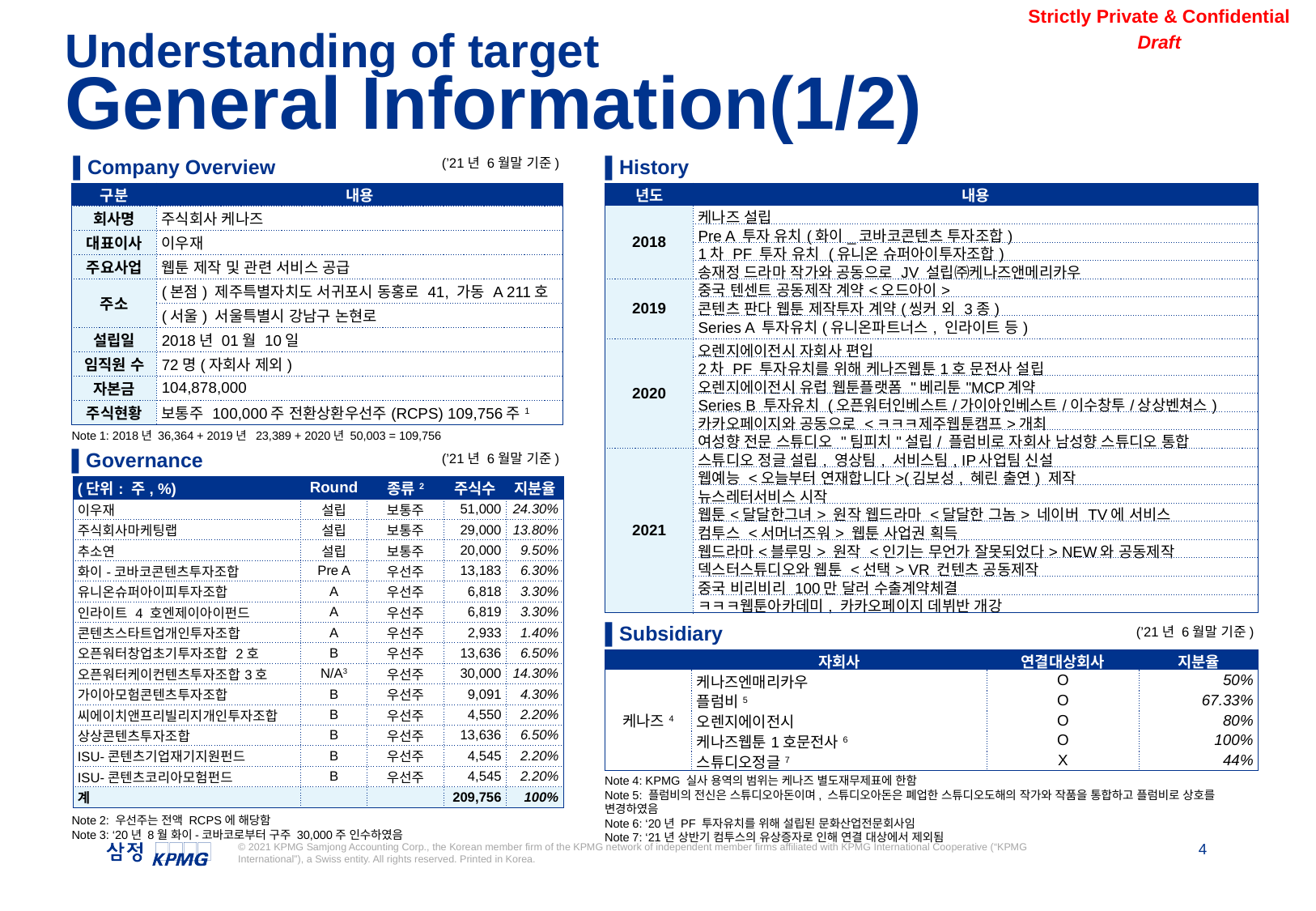

Understanding of target
General Information(1/2)
▌Company Overview
▌History
(’21년 6월말 기준)
| 구분 | 내용 |
| --- | --- |
| 회사명 | 주식회사 케나즈 |
| 대표이사 | 이우재 |
| 주요사업 | 웹툰 제작 및 관련 서비스 공급 |
| 주소 | (본점) 제주특별자치도 서귀포시 동홍로 41, 가동 A 211호 |
|  | (서울) 서울특별시 강남구 논현로 |
| 설립일 | 2018년 01월 10일 |
| 임직원 수 | 72명(자회사 제외) |
| 자본금 | 104,878,000 |
| 주식현황 | 보통주 100,000주 전환상환우선주(RCPS) 109,756주1 |
| 년도 | 내용 |
| --- | --- |
| 2018 | 케나즈 설립 |
|  | Pre A 투자 유치(화이\_코바코콘텐츠 투자조합) |
|  | 1차 PF 투자 유치 (유니온 슈퍼아이투자조합) |
|  | 송재정 드라마 작가와 공동으로 JV 설립㈜케나즈앤메리카우 |
| 2019 | 중국 텐센트 공동제작 계약<오드아이> |
|  | 콘텐츠 판다 웹툰 제작투자 계약(씽커 외 3종) |
|  | Series A 투자유치(유니온파트너스, 인라이트 등) |
| 2020 | 오렌지에이전시 자회사 편입 |
|  | 2차 PF 투자유치를 위해 케나즈웹툰1호 문전사 설립 |
|  | 오렌지에이전시 유럽 웹툰플랫폼 "베리툰"MCP계약 |
|  | Series B 투자유치 (오픈워터인베스트/가이아인베스트/이수창투/상상벤쳐스) |
|  | 카카오페이지와 공동으로 <ㅋㅋㅋ제주웹툰캠프>개최 |
|  | 여성향 전문 스튜디오 "팀피치"설립/ 플럼비로 자회사 남성향 스튜디오 통합 |
| 2021 | 스튜디오 정글 설립, 영상팀, 서비스팀, IP사업팀 신설 |
|  | 웹예능 <오늘부터 연재합니다>(김보성, 혜린 출연) 제작 |
|  | 뉴스레터서비스 시작 |
|  | 웹툰<달달한그녀> 원작 웹드라마 <달달한 그놈> 네이버 TV에 서비스 |
|  | 컴투스 <서머너즈워> 웹툰 사업권 획득 |
|  | 웹드라마<블루밍> 원작 <인기는 무언가 잘못되었다> NEW와 공동제작 |
|  | 덱스터스튜디오와 웹툰 <선택> VR 컨텐츠 공동제작 |
|  | 중국 비리비리 100만 달러 수출계약체결 |
|  | ㅋㅋㅋ웹툰아카데미, 카카오페이지 데뷔반 개강 |
Note 1: 2018년 36,364 + 2019년  23,389 + 2020년 50,003 = 109,756
▌Governance
(’21년 6월말 기준)
| (단위: 주, %) | Round | 종류2 | 주식수 | 지분율 |
| --- | --- | --- | --- | --- |
| 이우재 | 설립 | 보통주 | 51,000 | 24.30% |
| 주식회사마케팅랩 | 설립 | 보통주 | 29,000 | 13.80% |
| 추소연 | 설립 | 보통주 | 20,000 | 9.50% |
| 화이-코바코콘텐츠투자조합 | Pre A | 우선주 | 13,183 | 6.30% |
| 유니온슈퍼아이피투자조합 | A | 우선주 | 6,818 | 3.30% |
| 인라이트 4 호엔제이아이펀드 | A | 우선주 | 6,819 | 3.30% |
| 콘텐츠스타트업개인투자조합 | A | 우선주 | 2,933 | 1.40% |
| 오픈워터창업초기투자조합 2호 | B | 우선주 | 13,636 | 6.50% |
| 오픈워터케이컨텐츠투자조합3호 | N/A3 | 우선주 | 30,000 | 14.30% |
| 가이아모험콘텐츠투자조합 | B | 우선주 | 9,091 | 4.30% |
| 씨에이치앤프리빌리지개인투자조합 | B | 우선주 | 4,550 | 2.20% |
| 상상콘텐츠투자조합 | B | 우선주 | 13,636 | 6.50% |
| ISU-콘텐츠기업재기지원펀드 | B | 우선주 | 4,545 | 2.20% |
| ISU-콘텐츠코리아모험펀드 | B | 우선주 | 4,545 | 2.20% |
| 계 |  |  | 209,756 | 100% |
▌Subsidiary
(’21년 6월말 기준)
|  | 자회사 | 연결대상회사 | 지분율 |
| --- | --- | --- | --- |
| 케나즈4 | 케나즈엔매리카우 | O | 50% |
|  | 플럼비5 | O | 67.33% |
|  | 오렌지에이전시 | O | 80% |
|  | 케나즈웹툰1호문전사6 | O | 100% |
|  | 스튜디오정글7 | X | 44% |
Note 4: KPMG 실사 용역의 범위는 케나즈 별도재무제표에 한함
Note 5: 플럼비의 전신은 스튜디오아돈이며, 스튜디오아돈은 폐업한 스튜디오도해의 작가와 작품을 통합하고 플럼비로 상호를 변경하였음
Note 6: ‘20년 PF 투자유치를 위해 설립된 문화산업전문회사임
Note 7: ‘21년 상반기 컴투스의 유상증자로 인해 연결 대상에서 제외됨
Note 2: 우선주는 전액 RCPS에 해당함
Note 3: ‘20년 8월 화이-코바코로부터 구주 30,000주 인수하였음